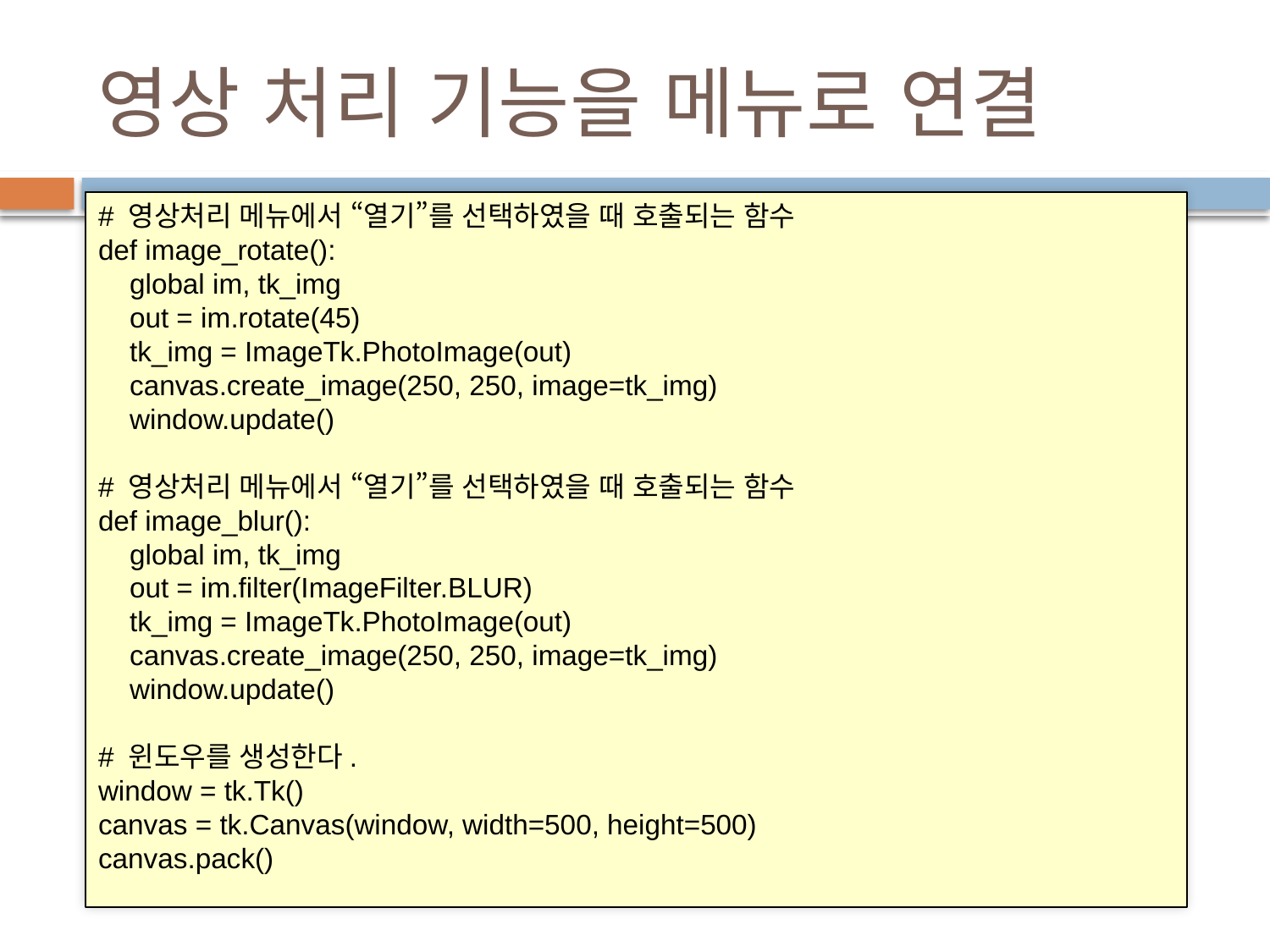

# 영상 처리 기능을 메뉴로 연결
# 영상처리 메뉴에서 “열기”를 선택하였을 때 호출되는 함수
def image_rotate():
    global im, tk_img
    out = im.rotate(45)
    tk_img = ImageTk.PhotoImage(out)
    canvas.create_image(250, 250, image=tk_img)
    window.update()

# 영상처리 메뉴에서 “열기”를 선택하였을 때 호출되는 함수
def image_blur():
    global im, tk_img
    out = im.filter(ImageFilter.BLUR)
    tk_img = ImageTk.PhotoImage(out)
    canvas.create_image(250, 250, image=tk_img)
    window.update()

# 윈도우를 생성한다.
window = tk.Tk()
canvas = tk.Canvas(window, width=500, height=500)
canvas.pack()